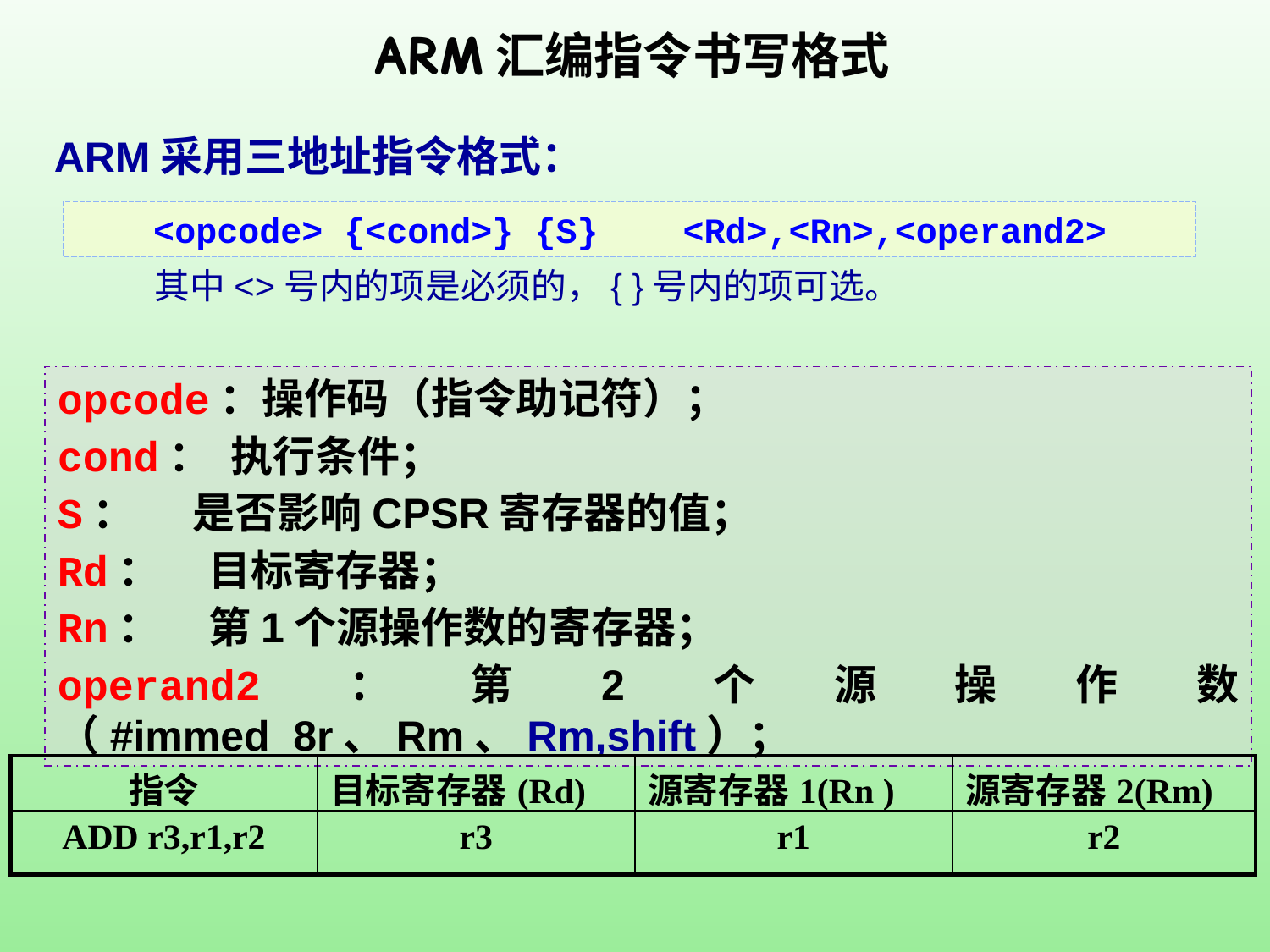

# ARM汇编指令书写格式
 ARM采用三地址指令格式：
<opcode> {<cond>} {S}    <Rd>,<Rn>,<operand2>
其中<>号内的项是必须的，{ }号内的项可选。
opcode：操作码（指令助记符）；
cond：  执行条件；
S：      是否影响CPSR寄存器的值；
Rd：     目标寄存器；
Rn：     第1个源操作数的寄存器；
operand2：第2个源操作数（#immed_8r、Rm、Rm,shift）；
| 指令 | 目标寄存器(Rd) | 源寄存器1(Rn ) | 源寄存器2(Rm) |
| --- | --- | --- | --- |
| ADD r3,r1,r2 | r3 | r1 | r2 |